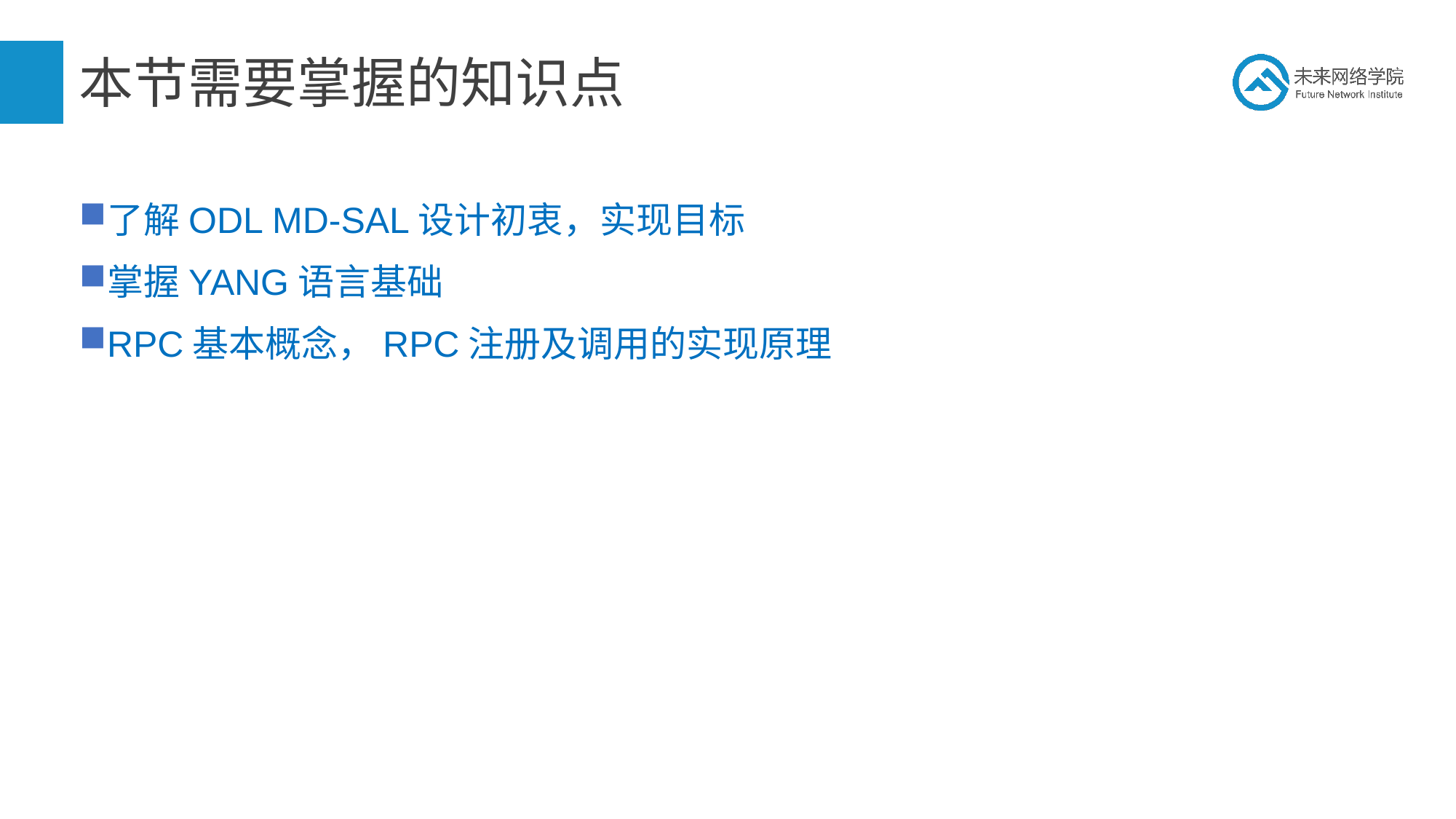

# 本节需要掌握的知识点
了解ODL MD-SAL设计初衷，实现目标
掌握YANG语言基础
RPC基本概念，RPC注册及调用的实现原理